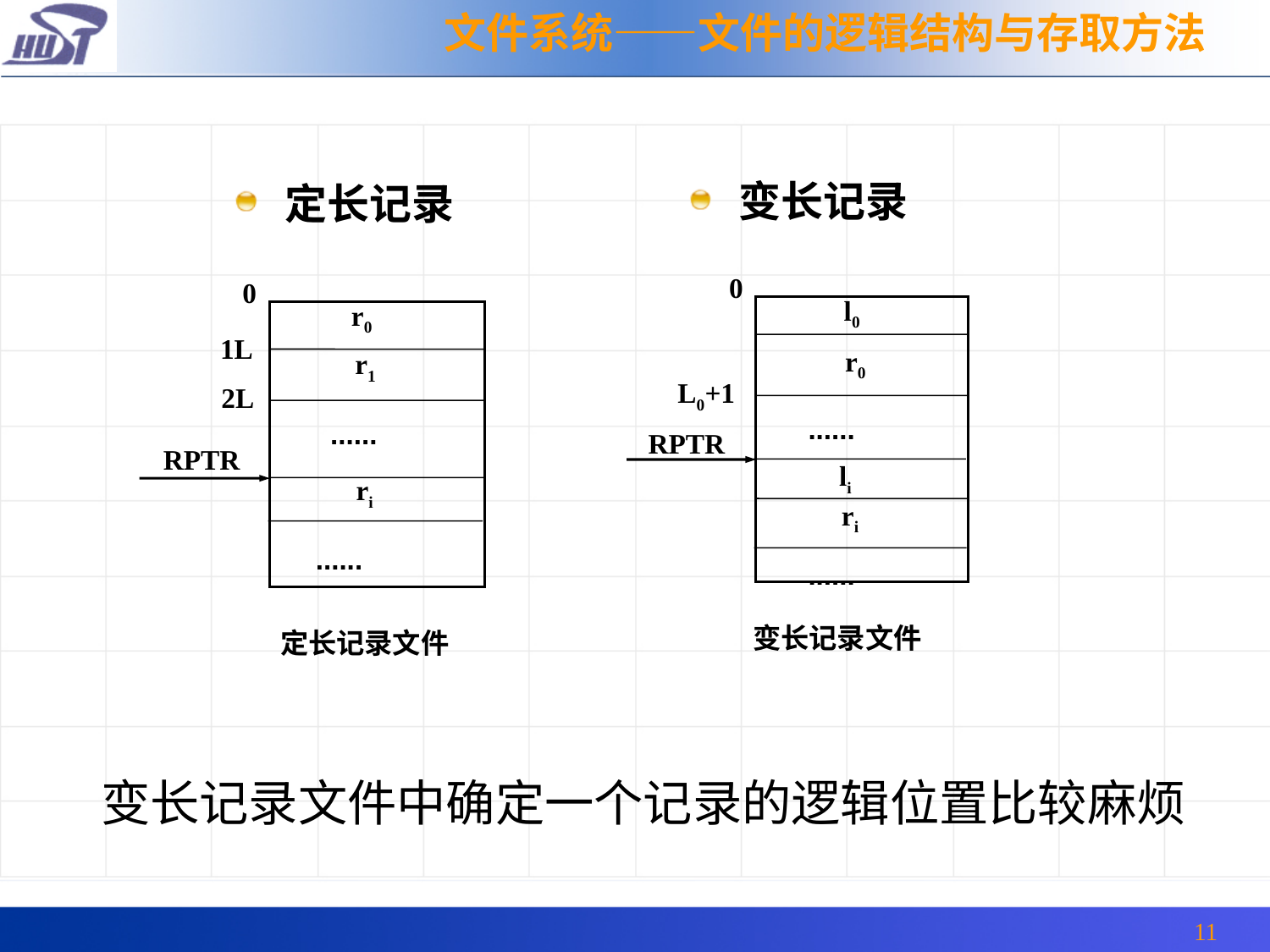

文件系统——文件的逻辑结构与存取方法
变长记录
定长记录
0
l0

r0
L0+1

......
RPTR
li

ri

......
变长记录文件
0
r0

1L
r1

2L

......
RPTR
ri

......
定长记录文件
变长记录文件中确定一个记录的逻辑位置比较麻烦
11